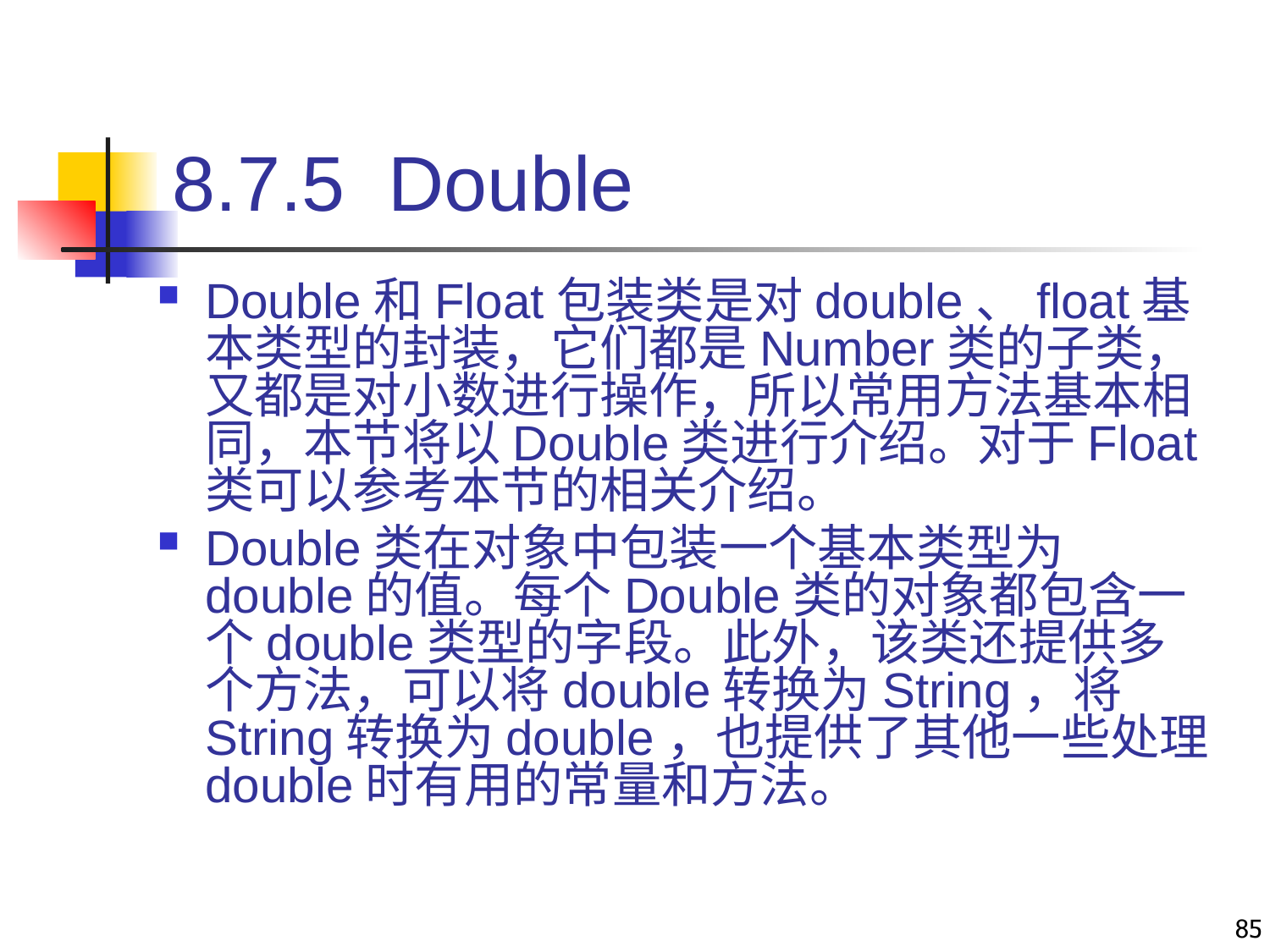

# 8.7.5  Double
Double和Float包装类是对double、float基本类型的封装，它们都是Number类的子类，又都是对小数进行操作，所以常用方法基本相同，本节将以Double类进行介绍。对于Float类可以参考本节的相关介绍。
Double类在对象中包装一个基本类型为double的值。每个Double类的对象都包含一个double类型的字段。此外，该类还提供多个方法，可以将double转换为String，将String转换为double，也提供了其他一些处理double时有用的常量和方法。
85